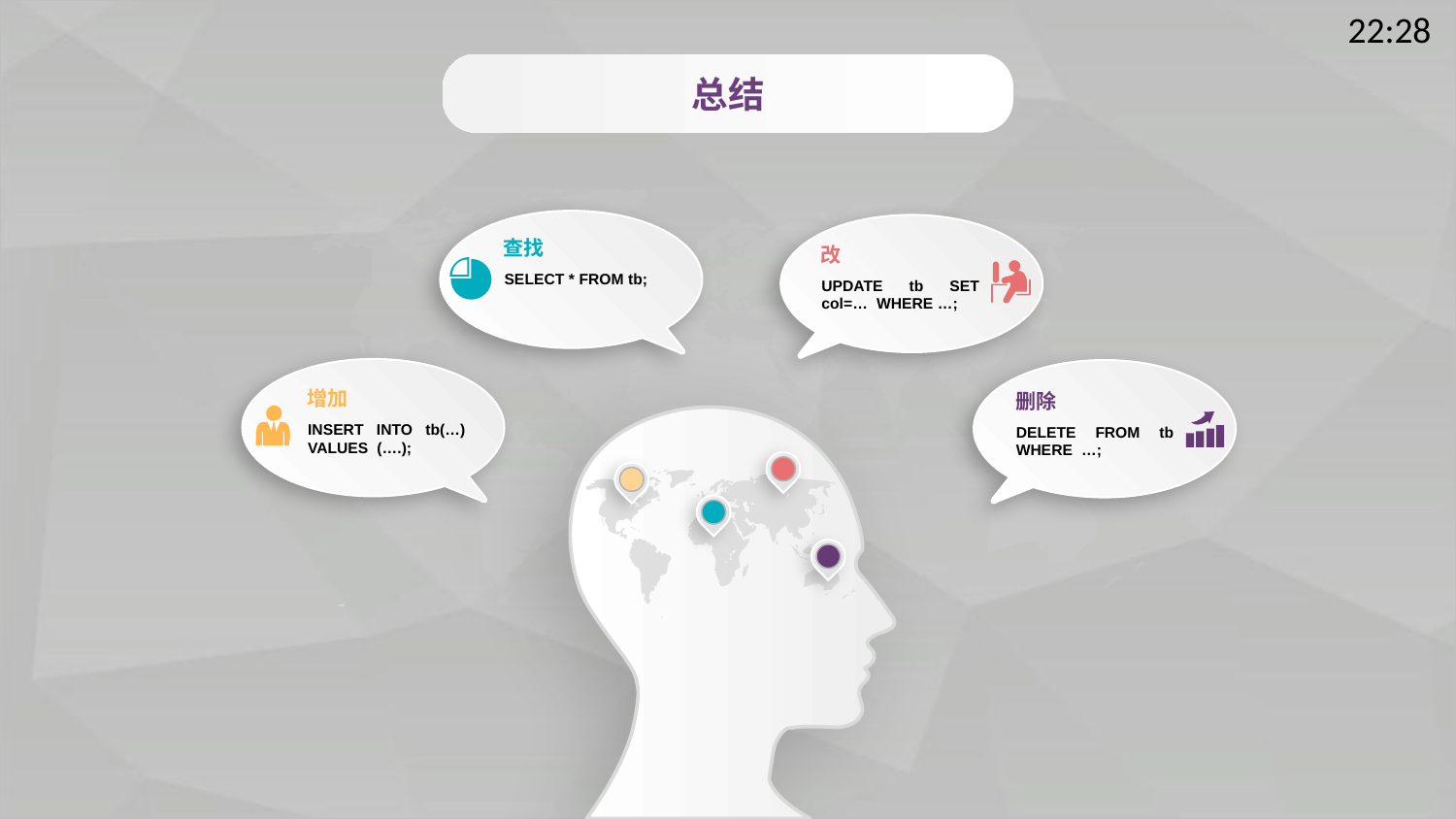

总结

查找
SELECT * FROM tb;
改
UPDATE tb SET col=…  WHERE …;

增加
INSERT INTO tb(…) VALUES  (….);
删除
DELETE FROM tb WHERE  …;